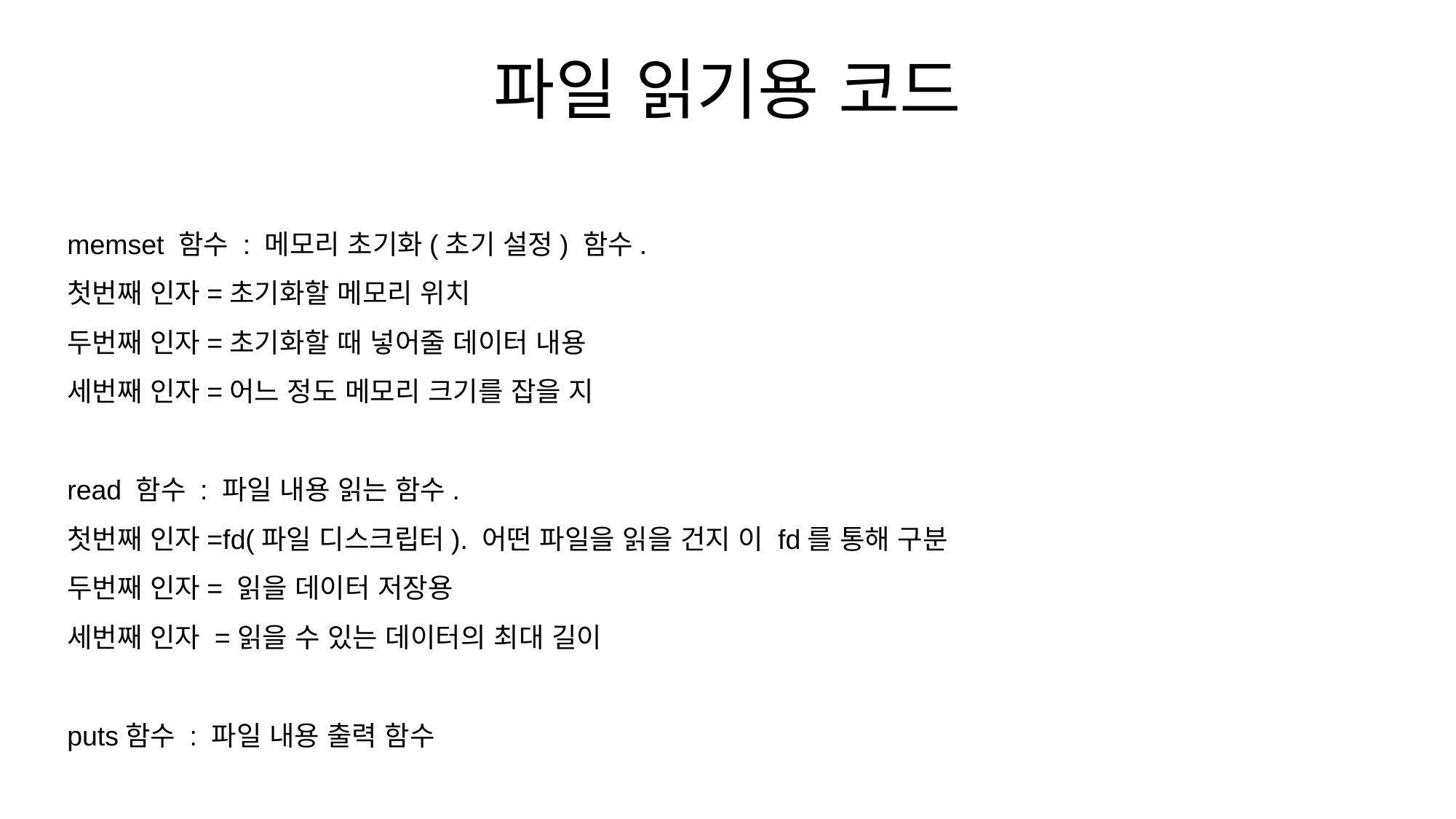

# 파일 읽기용 코드
memset 함수 : 메모리 초기화(초기 설정) 함수.
첫번째 인자=초기화할 메모리 위치
두번째 인자=초기화할 때 넣어줄 데이터 내용
세번째 인자=어느 정도 메모리 크기를 잡을 지

read 함수 : 파일 내용 읽는 함수.
첫번째 인자=fd(파일 디스크립터). 어떤 파일을 읽을 건지 이 fd를 통해 구분
두번째 인자= 읽을 데이터 저장용
세번째 인자 =읽을 수 있는 데이터의 최대 길이

puts함수 : 파일 내용 출력 함수